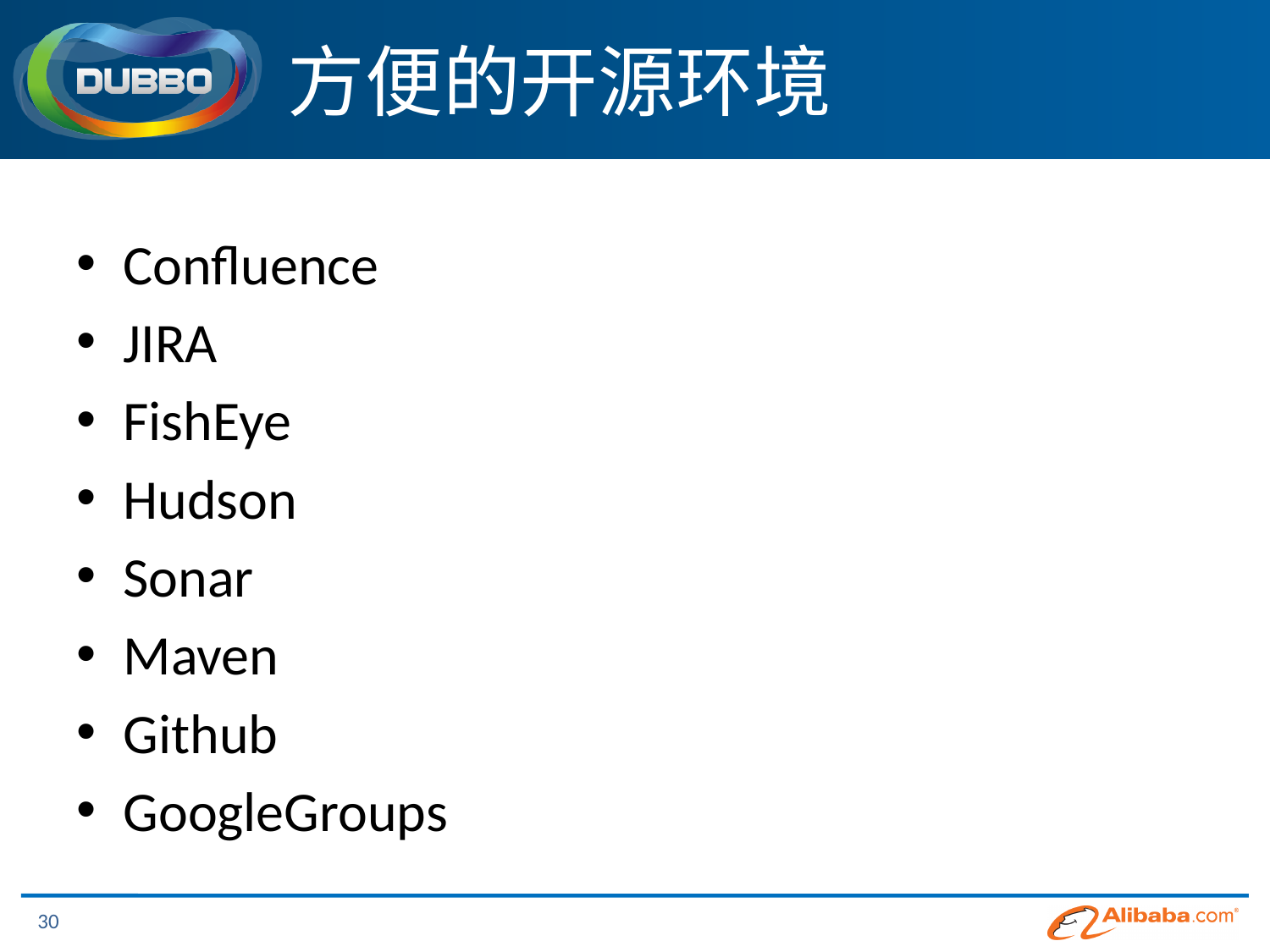

# 方便的开源环境
Confluence
JIRA
FishEye
Hudson
Sonar
Maven
Github
GoogleGroups
30